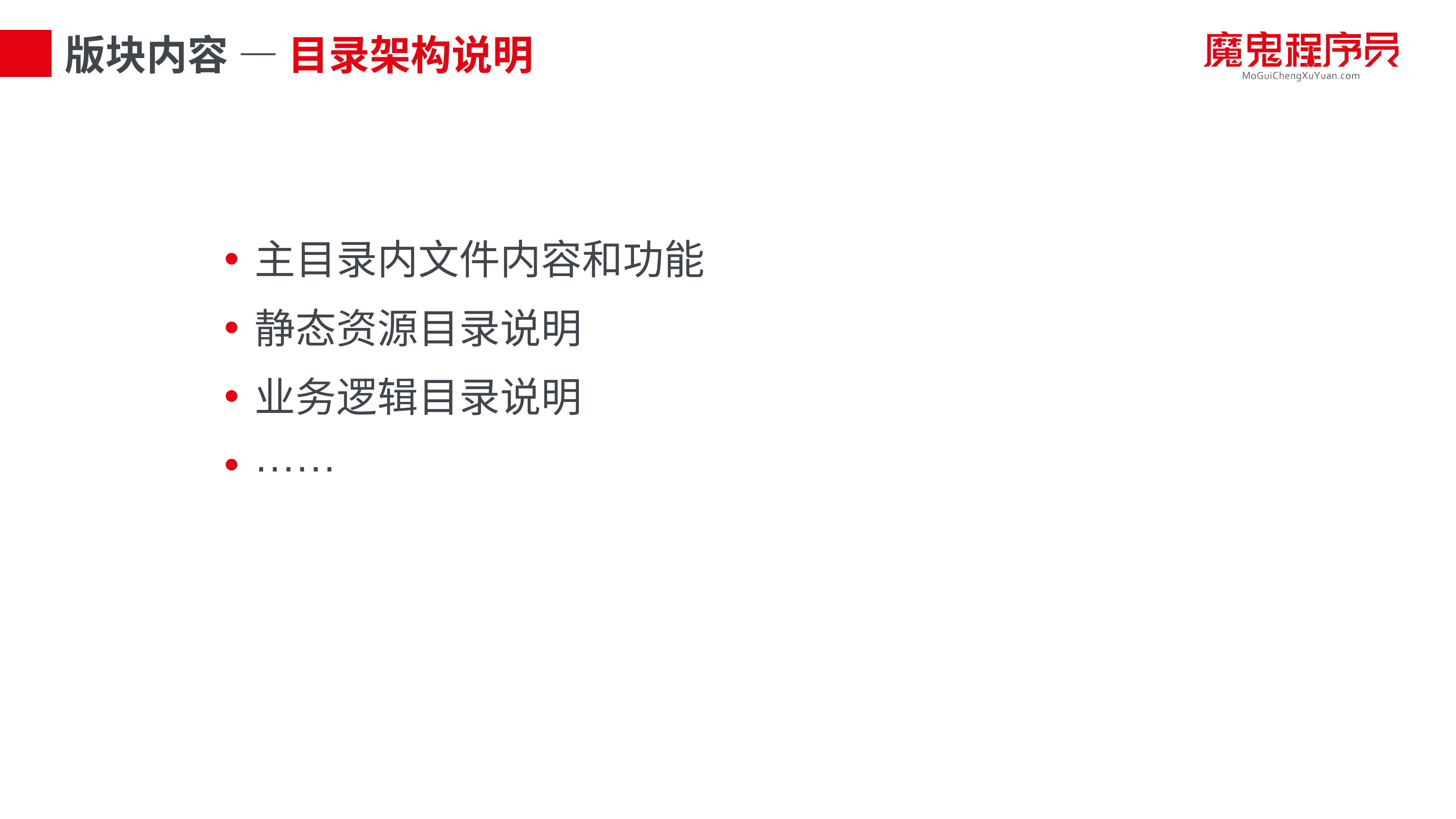

# 版块内容 — 目录架构说明
主目录内文件内容和功能
静态资源目录说明
业务逻辑目录说明
······